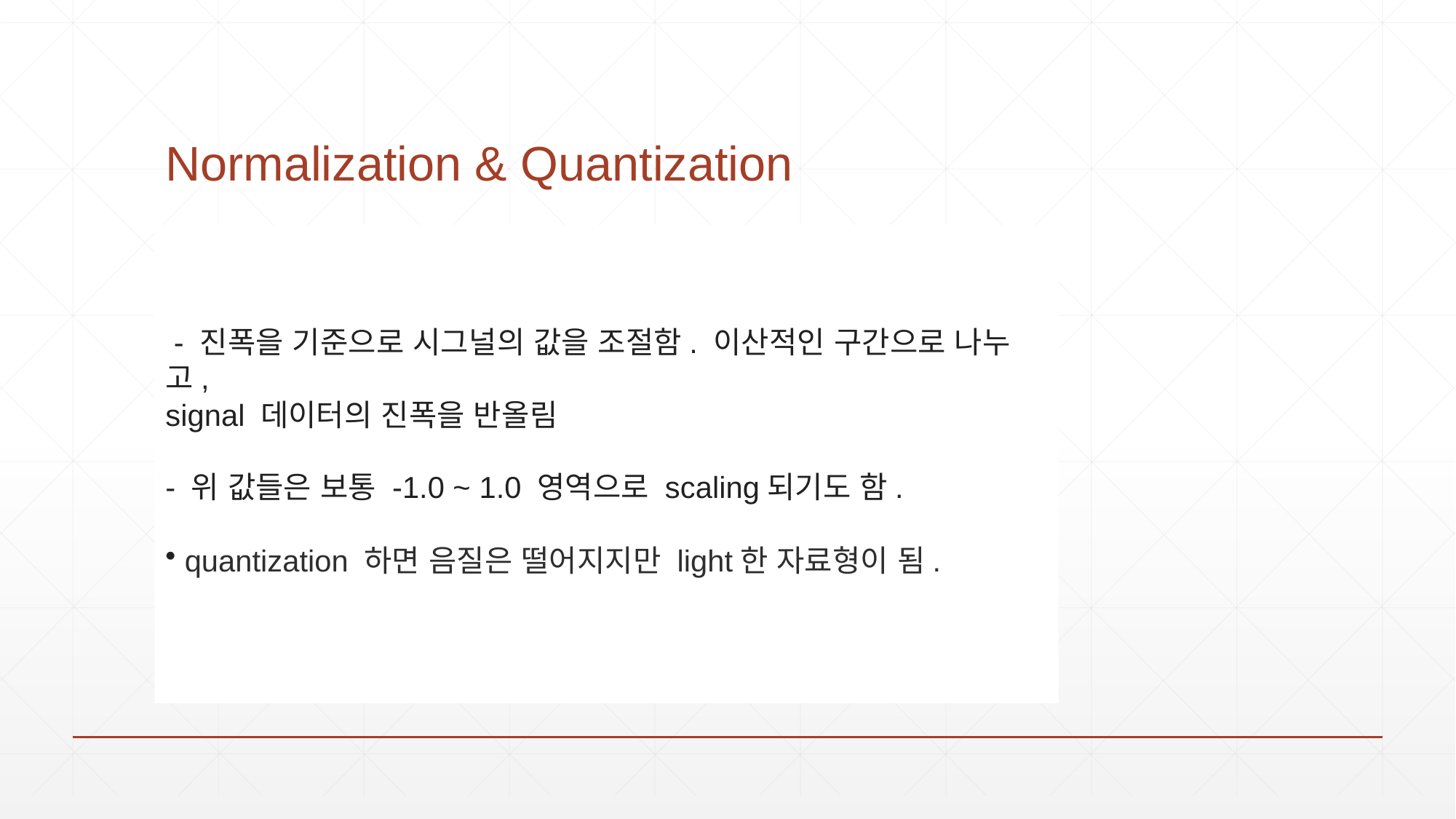

# Normalization & Quantization
 - 진폭을 기준으로 시그널의 값을 조절함. 이산적인 구간으로 나누고,
signal 데이터의 진폭을 반올림

- 위 값들은 보통 -1.0 ~ 1.0 영역으로 scaling되기도 함.

 quantization 하면 음질은 떨어지지만 light한 자료형이 됨.